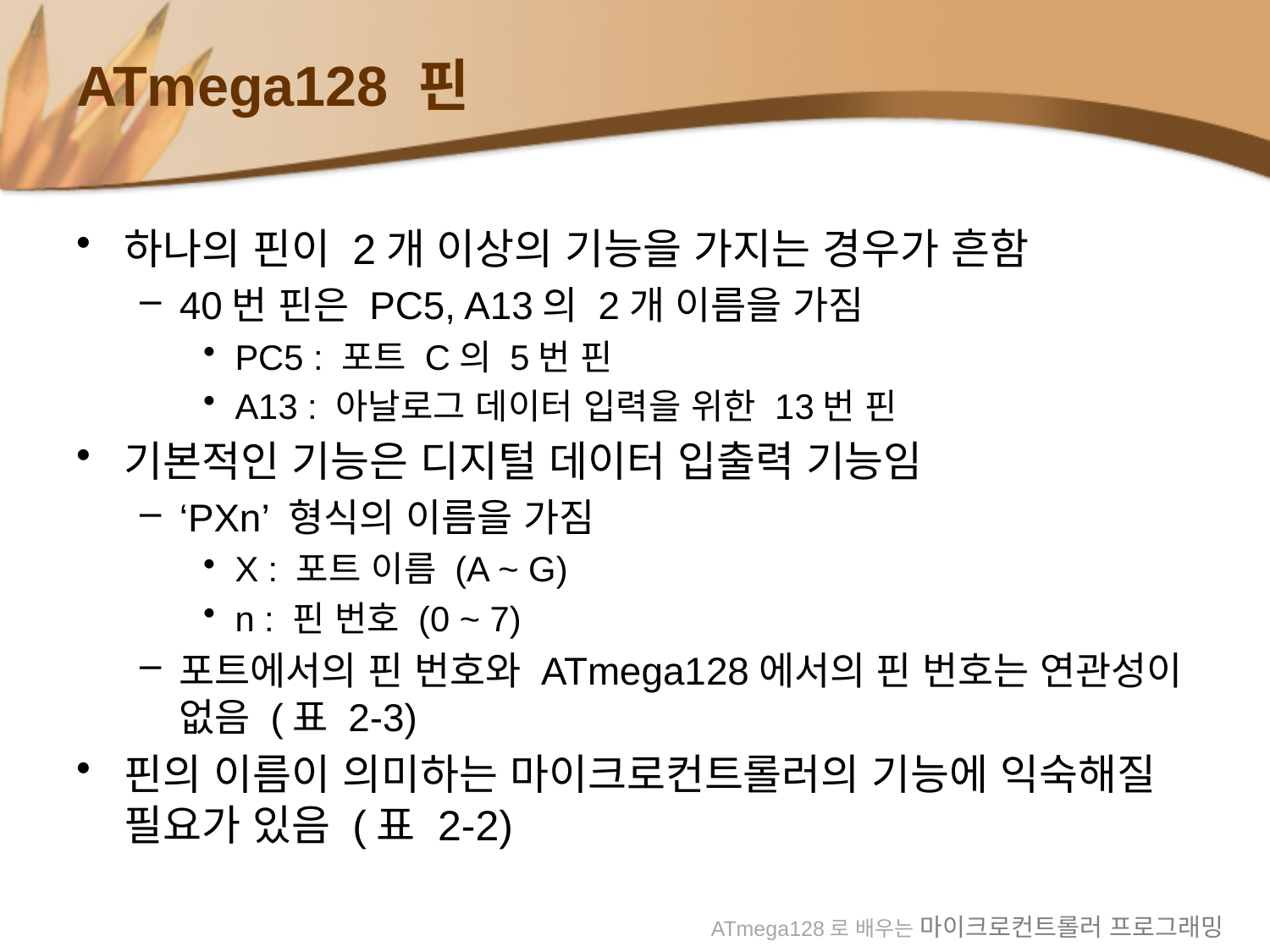

# ATmega128 핀
하나의 핀이 2개 이상의 기능을 가지는 경우가 흔함
40번 핀은 PC5, A13의 2개 이름을 가짐
PC5 : 포트 C의 5번 핀
A13 : 아날로그 데이터 입력을 위한 13번 핀
기본적인 기능은 디지털 데이터 입출력 기능임
‘PXn’ 형식의 이름을 가짐
X : 포트 이름 (A ~ G)
n : 핀 번호 (0 ~ 7)
포트에서의 핀 번호와 ATmega128에서의 핀 번호는 연관성이 없음 (표 2-3)
핀의 이름이 의미하는 마이크로컨트롤러의 기능에 익숙해질 필요가 있음 (표 2-2)